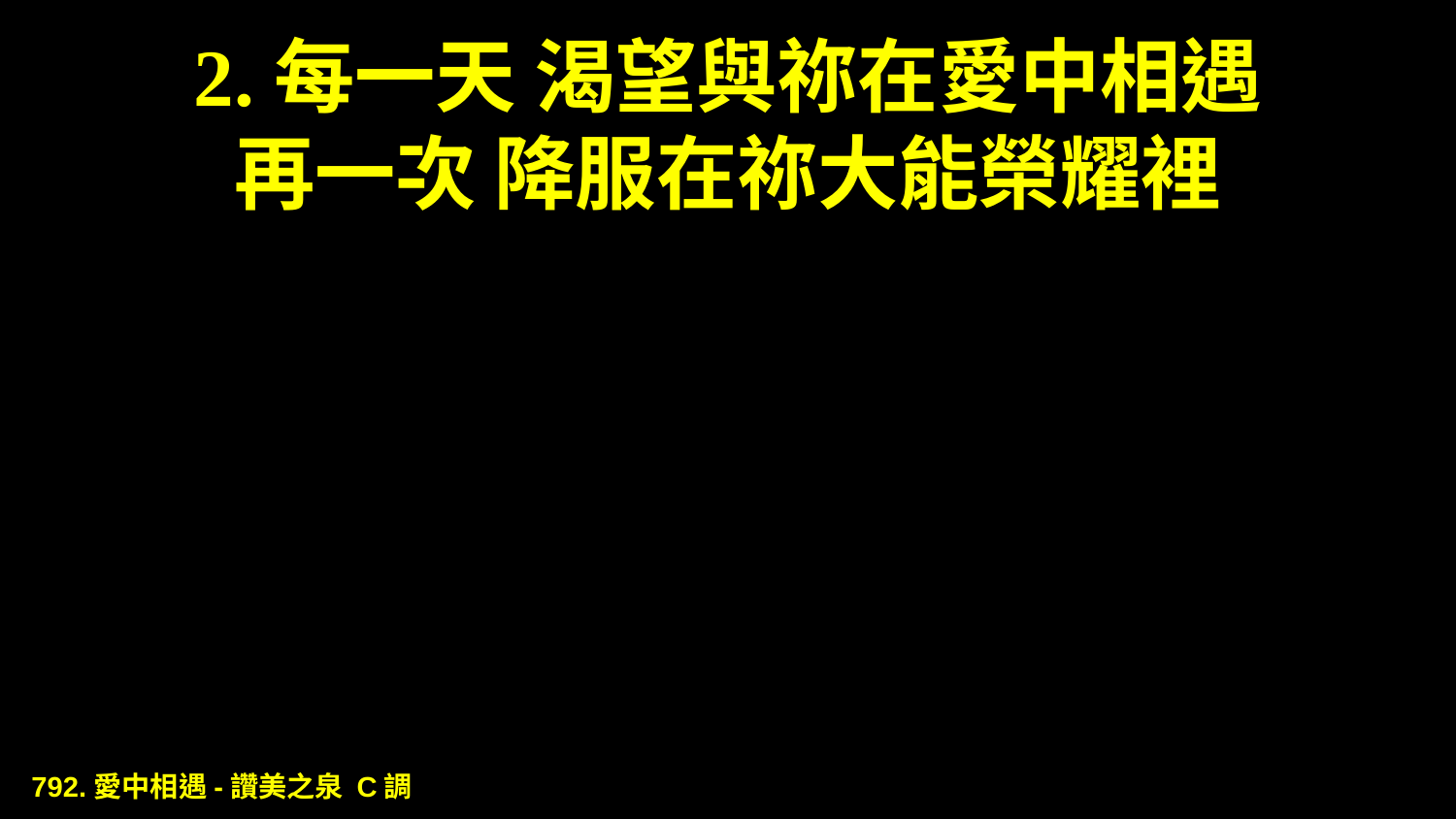

# 2.每一天 渴望與祢在愛中相遇 再一次 降服在祢大能榮耀裡
792.愛中相遇-讚美之泉 C調